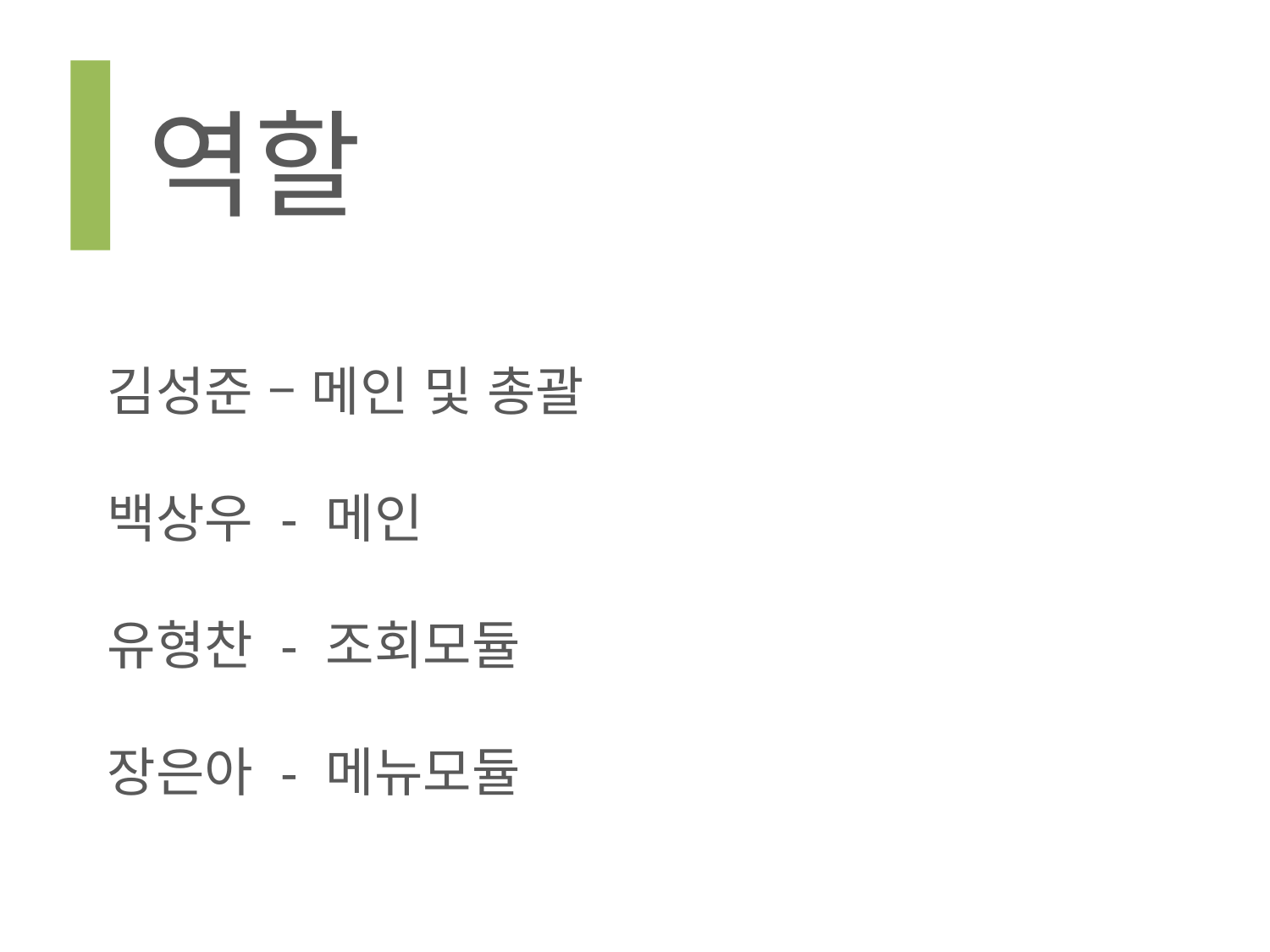

# 역할

김성준 – 메인 및 총괄

백상우 - 메인

유형찬 - 조회모듈

장은아 - 메뉴모듈